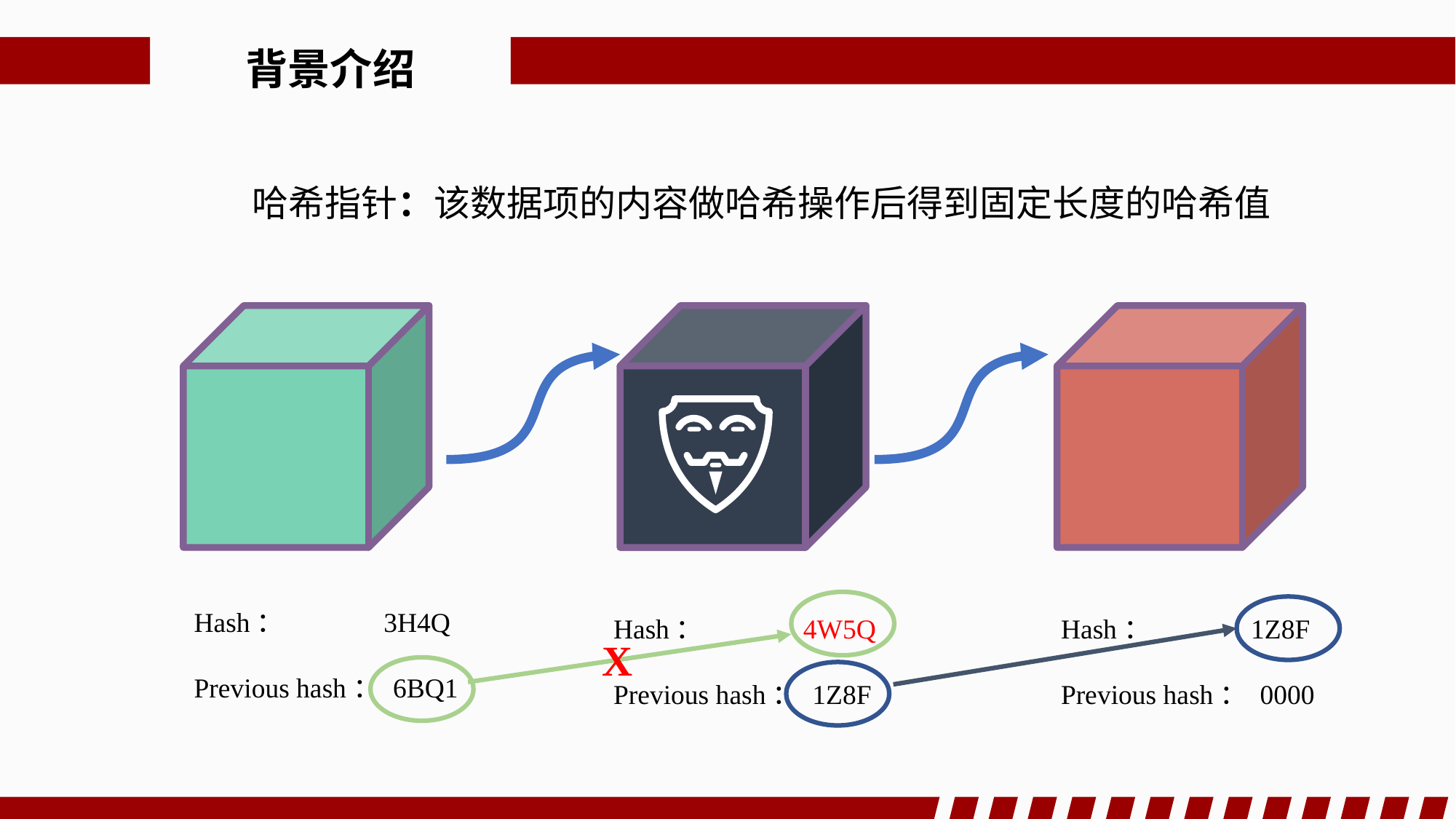

背景介绍

哈希指针：该数据项的内容做哈希操作后得到固定长度的哈希值

Hash：	            3H4Q

Previous hash： 6BQ1
Hash：	            4W5Q

Previous hash： 1Z8F
Hash：	            1Z8F

Previous hash： 0000
X